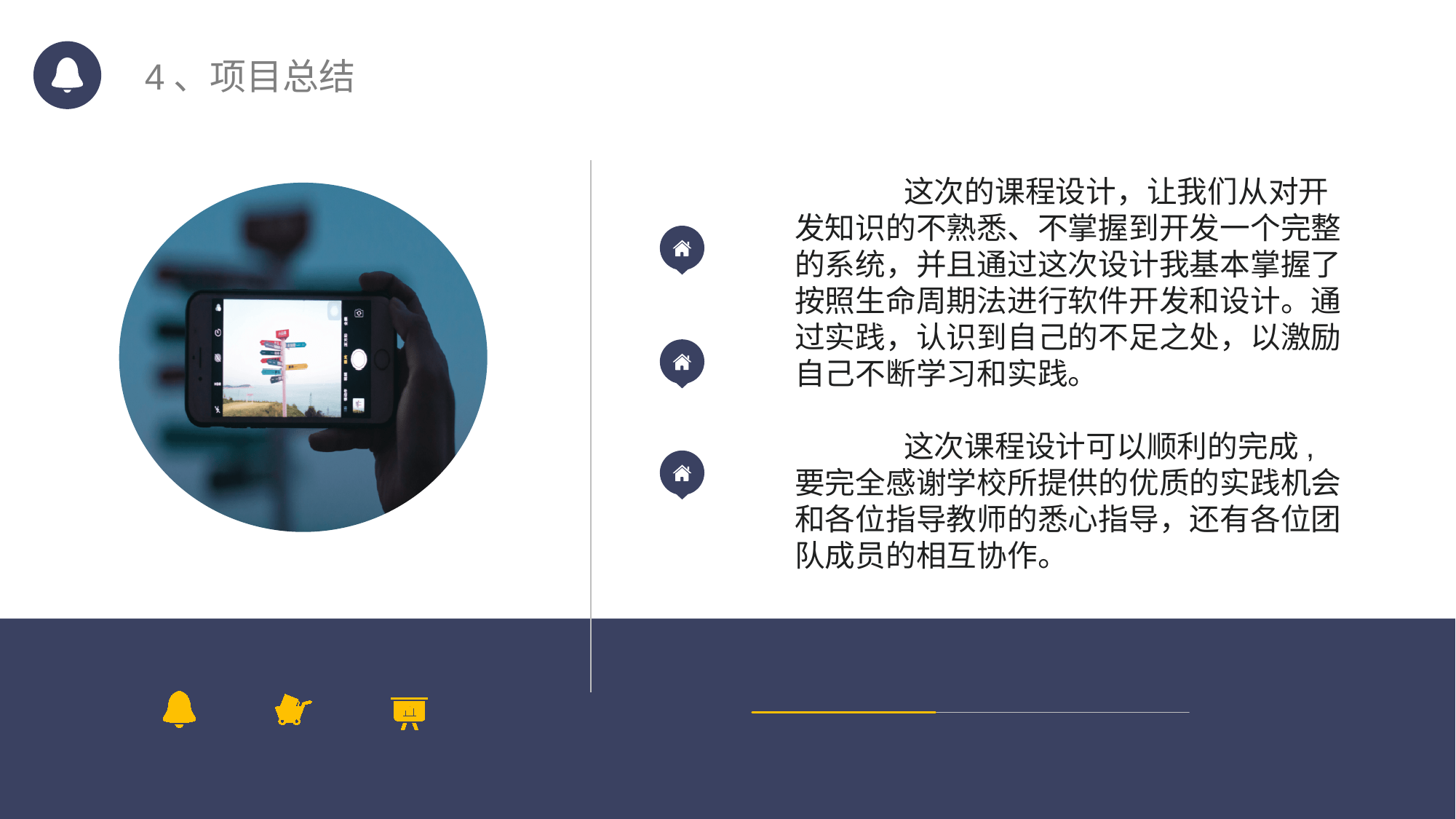

4、项目总结
	这次的课程设计，让我们从对开发知识的不熟悉、不掌握到开发一个完整的系统，并且通过这次设计我基本掌握了按照生命周期法进行软件开发和设计。通过实践，认识到自己的不足之处，以激励自己不断学习和实践。

	这次课程设计可以顺利的完成,要完全感谢学校所提供的优质的实践机会和各位指导教师的悉心指导，还有各位团队成员的相互协作。